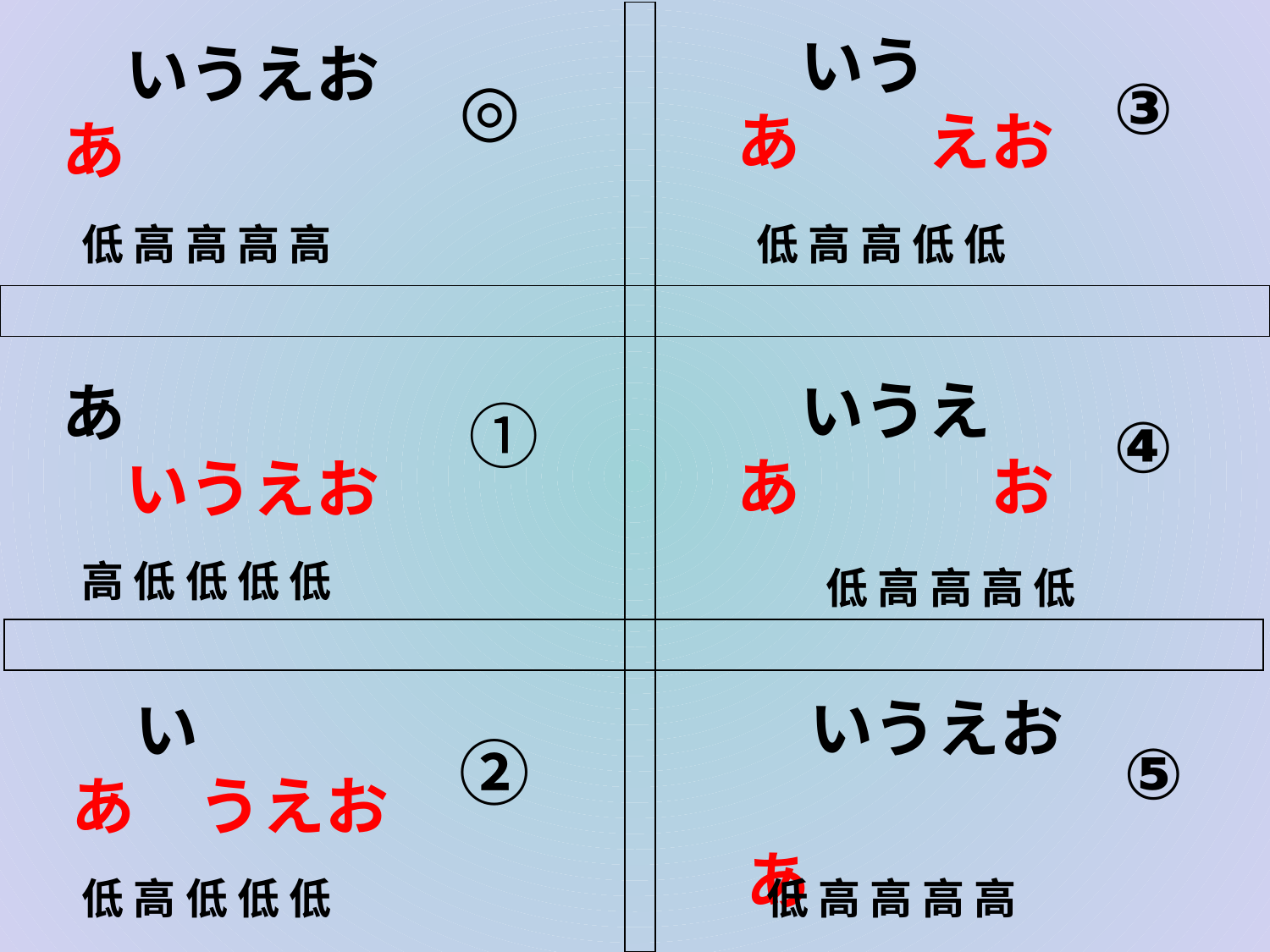

|  |
| --- |
　いう
あ　　えお
　いうえお
あ
◎
③
低 高 高 高 高
低 高 高 低 低
|  |
| --- |
　いうえ
あ　　　お
あ
　いうえお
①
④
高 低 低 低 低
低 高 高 高 低
|  |
| --- |
　いうえお
あ
　い
あ　うえお

②
⑤
低 高 低 低 低
低 高 高 高 高